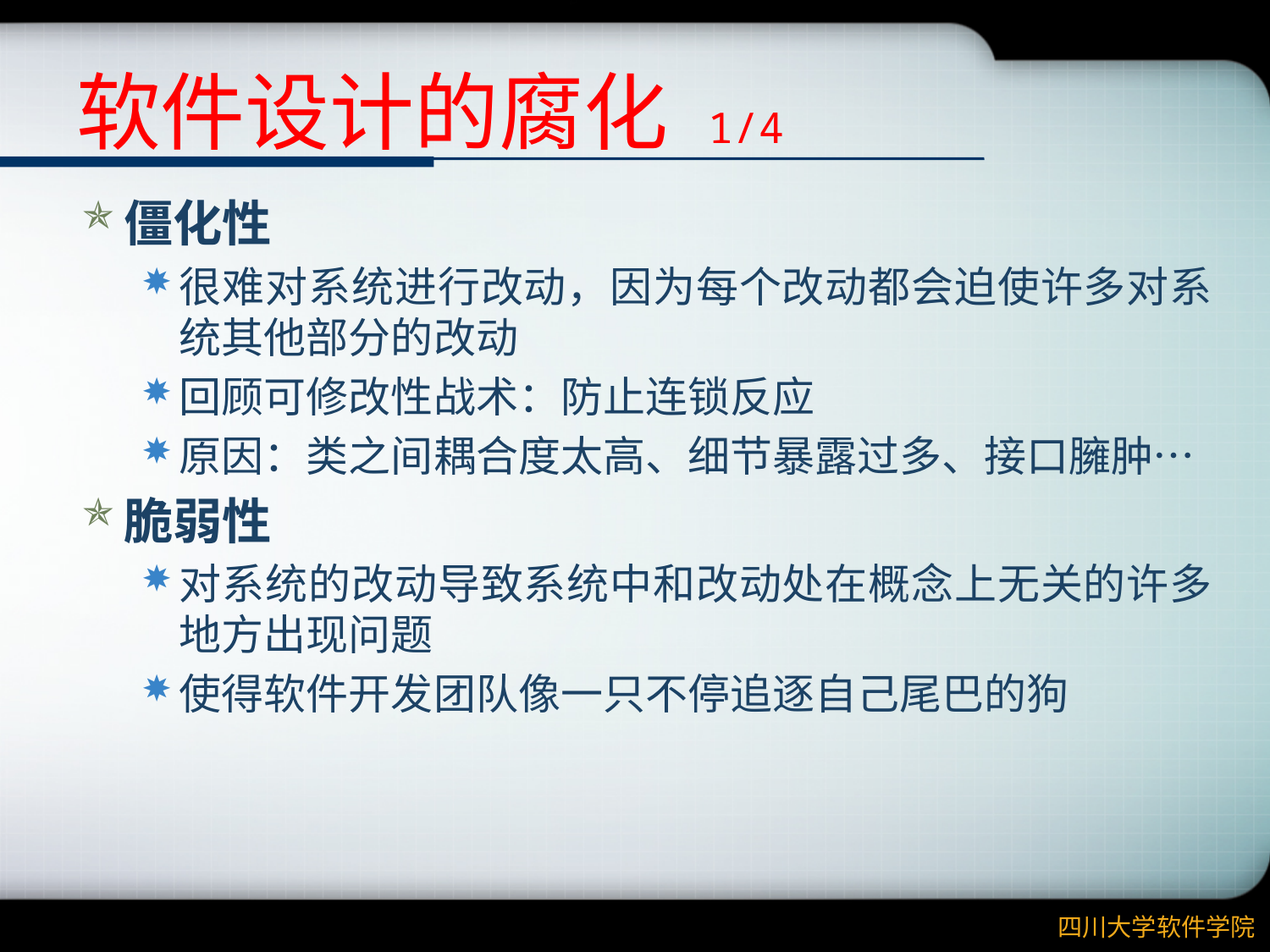

# 软件设计的腐化 1/4
僵化性
很难对系统进行改动，因为每个改动都会迫使许多对系统其他部分的改动
回顾可修改性战术：防止连锁反应
原因：类之间耦合度太高、细节暴露过多、接口臃肿…
脆弱性
对系统的改动导致系统中和改动处在概念上无关的许多地方出现问题
使得软件开发团队像一只不停追逐自己尾巴的狗